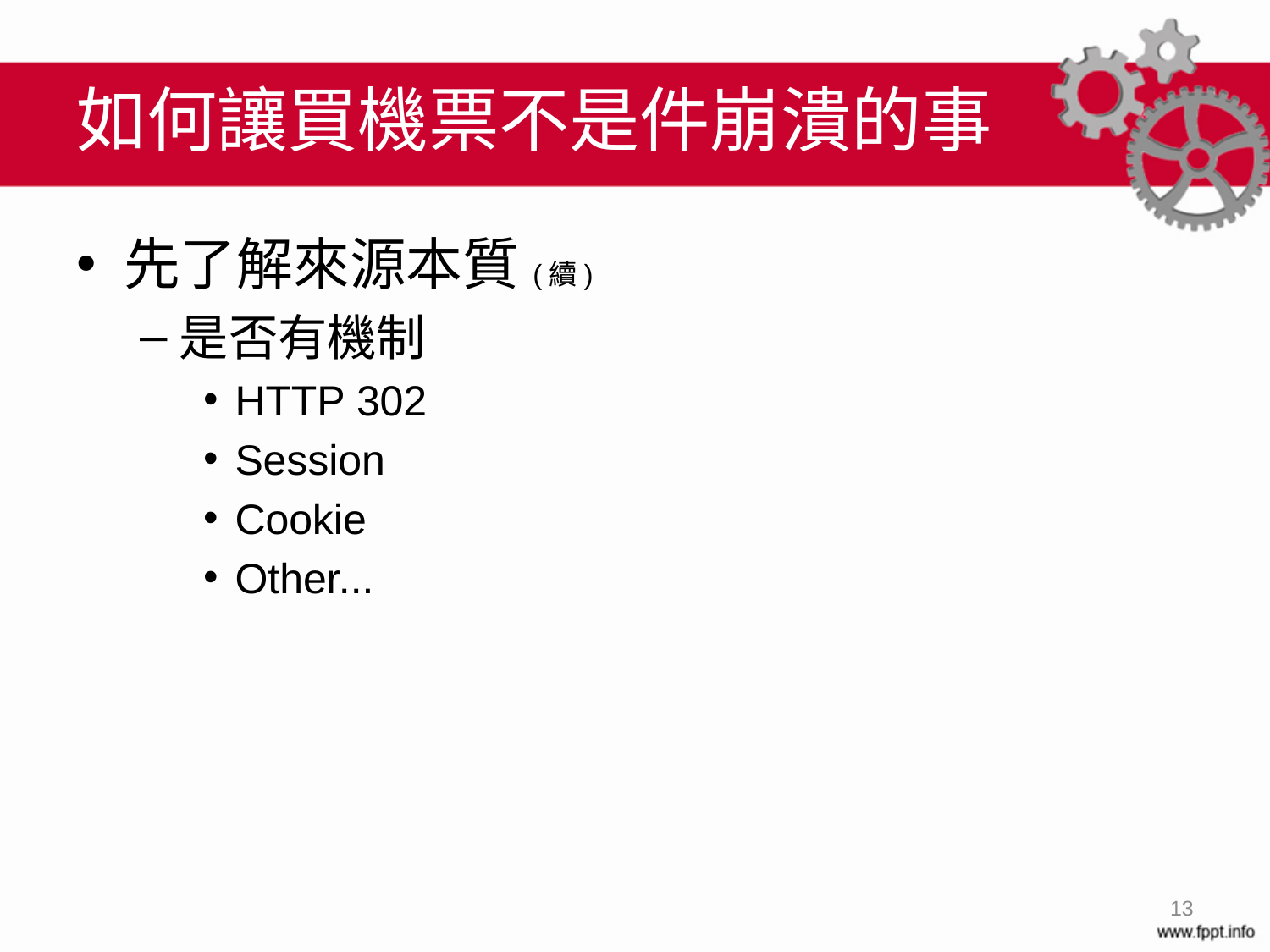

# 如何讓買機票不是件崩潰的事
先了解來源本質(續)
是否有機制
HTTP 302
Session
Cookie
Other...
13